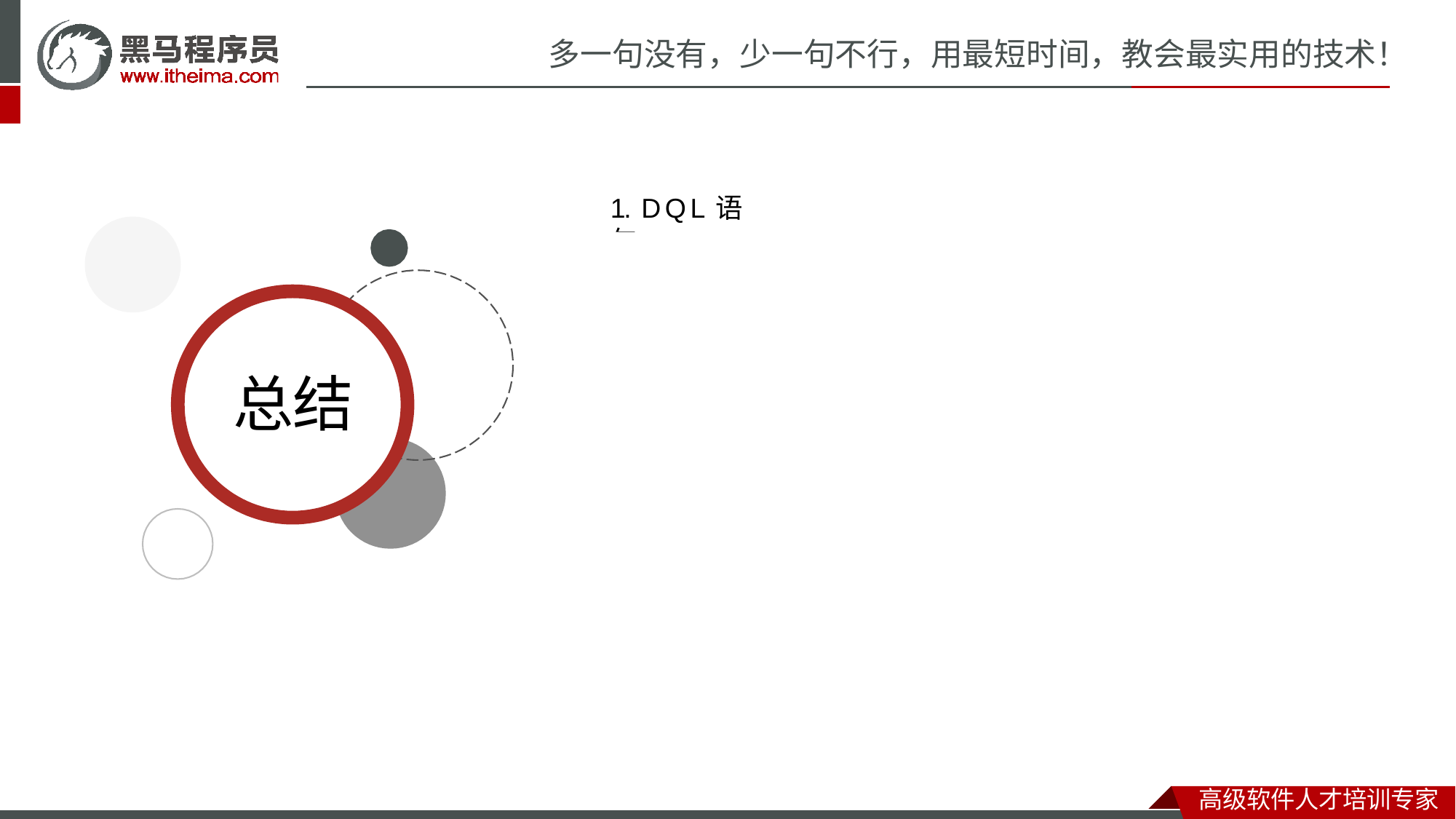

# 多一句没有，少一句不行，用最短时间，教会最实用的技术！

1. DQL语句

字段列表	字段名	别名

表名

条件列表

分组字段列表	分组之前过滤

分组后条件列表	分组之后过滤

排序字段列表	升序	降序

分页参数	起始索引（从 开始），每页展示记录数

总结

高级软件人才培训专家